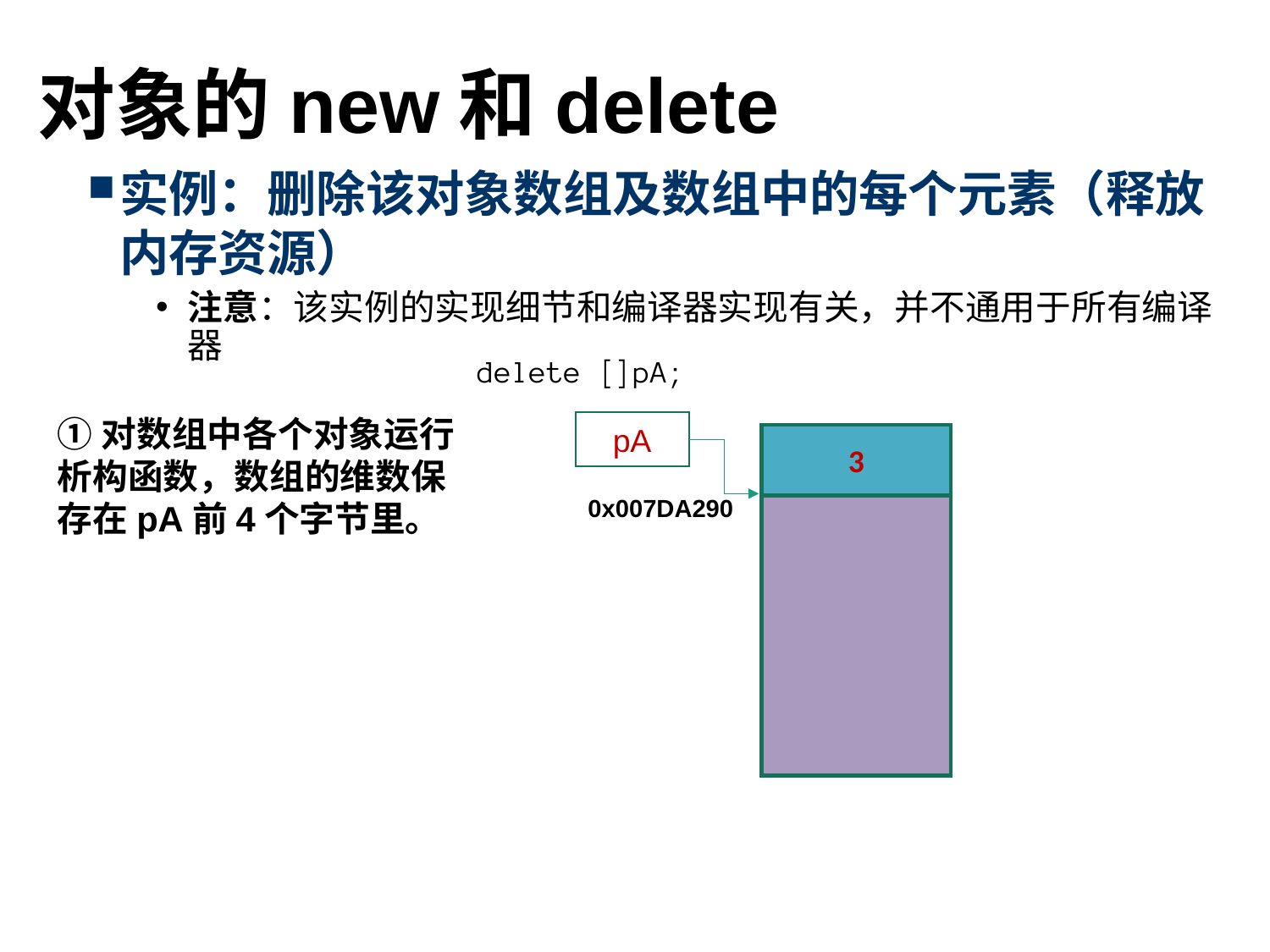

# 对象的new和delete
实例：删除该对象数组及数组中的每个元素（释放内存资源）
注意：该实例的实现细节和编译器实现有关，并不通用于所有编译器
delete []pA;
①对数组中各个对象运行析构函数，数组的维数保存在pA前4个字节里。
pA
3

3

0x007DA290